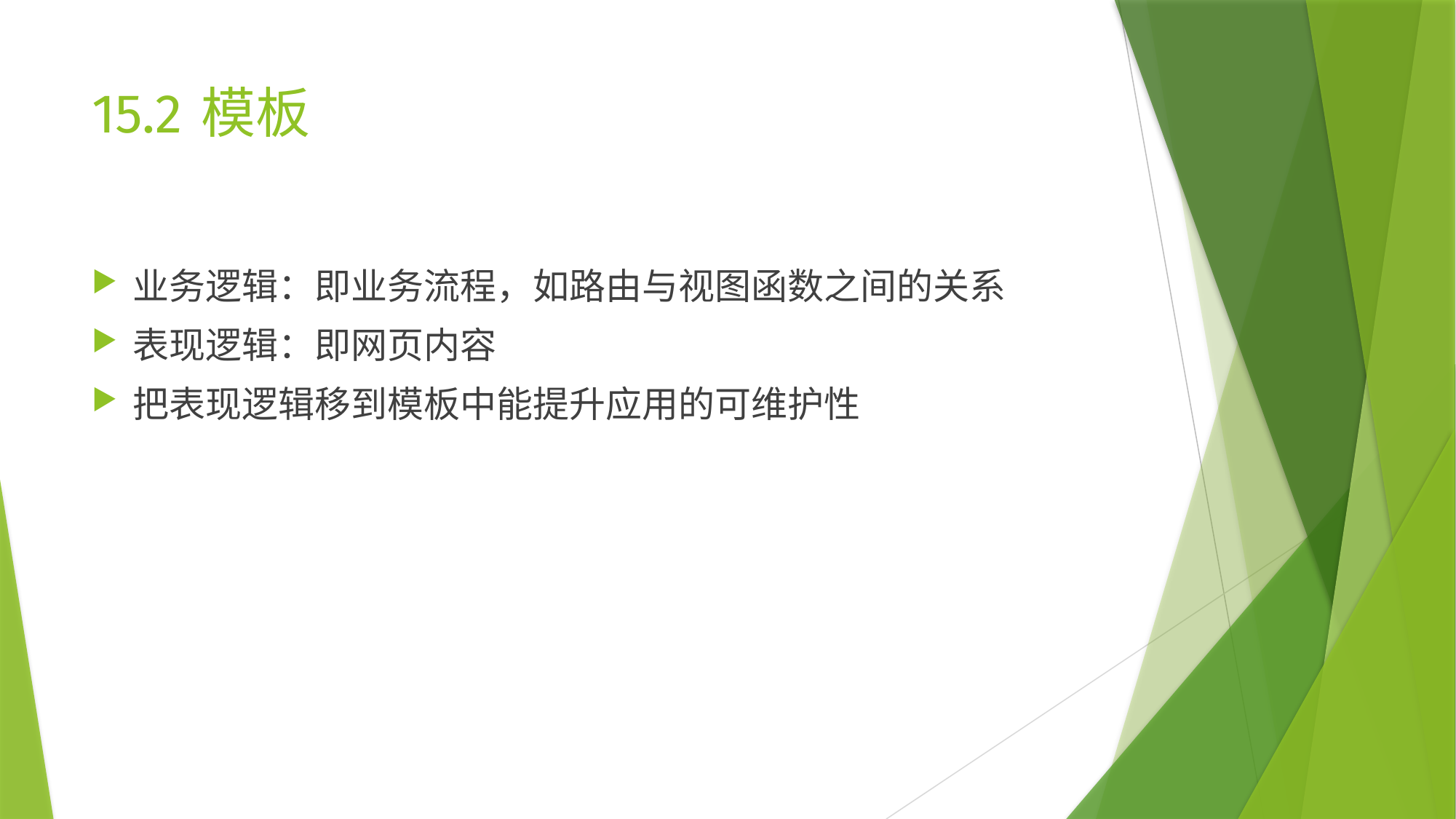

# 15.2	模板
业务逻辑：即业务流程，如路由与视图函数之间的关系
表现逻辑：即网页内容
把表现逻辑移到模板中能提升应用的可维护性